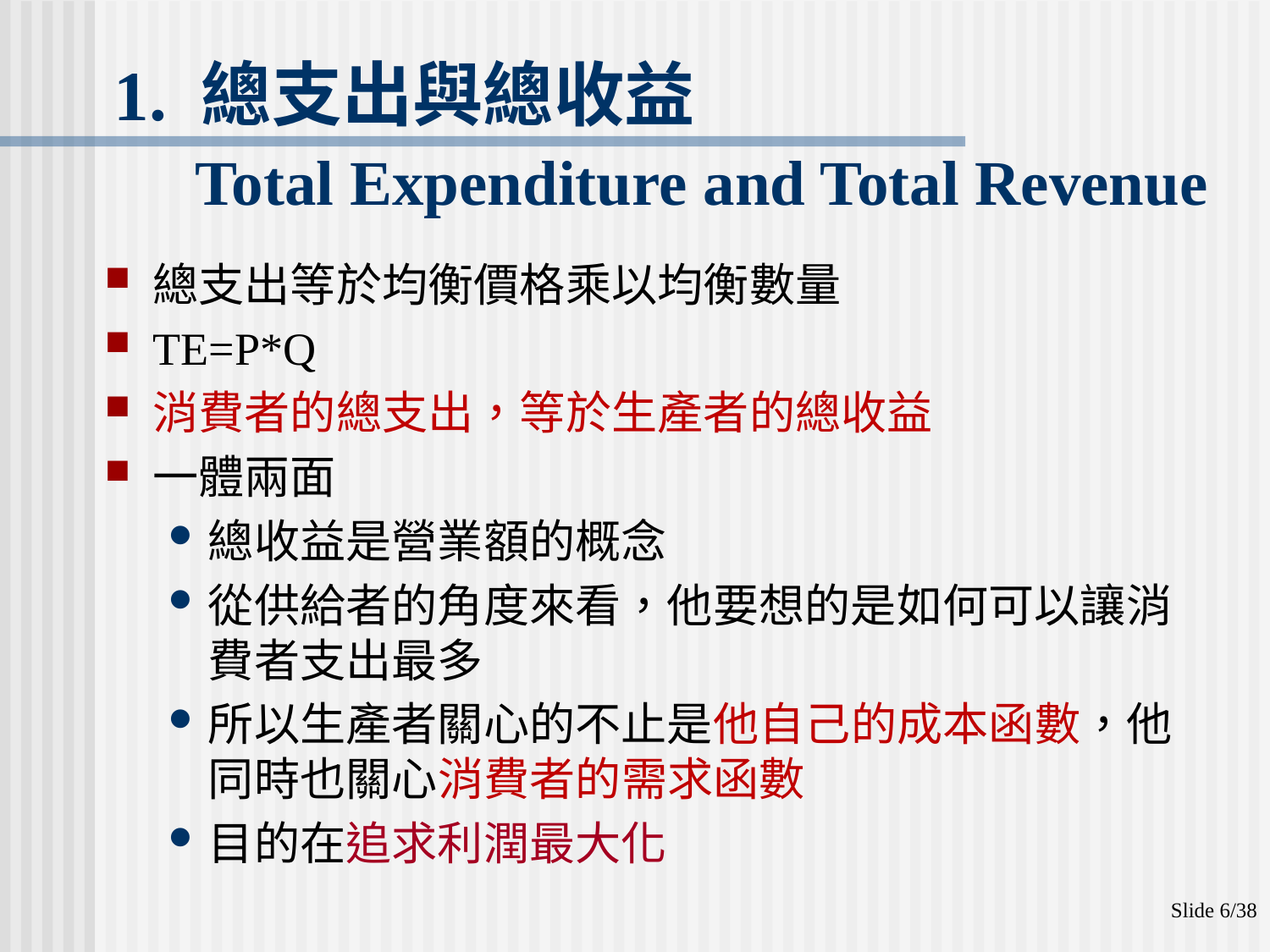

# 1. 總支出與總收益 Total Expenditure and Total Revenue
總支出等於均衡價格乘以均衡數量
TE=P*Q
消費者的總支出，等於生產者的總收益
一體兩面
總收益是營業額的概念
從供給者的角度來看，他要想的是如何可以讓消費者支出最多
所以生產者關心的不止是他自己的成本函數，他同時也關心消費者的需求函數
目的在追求利潤最大化
Slide 6/38